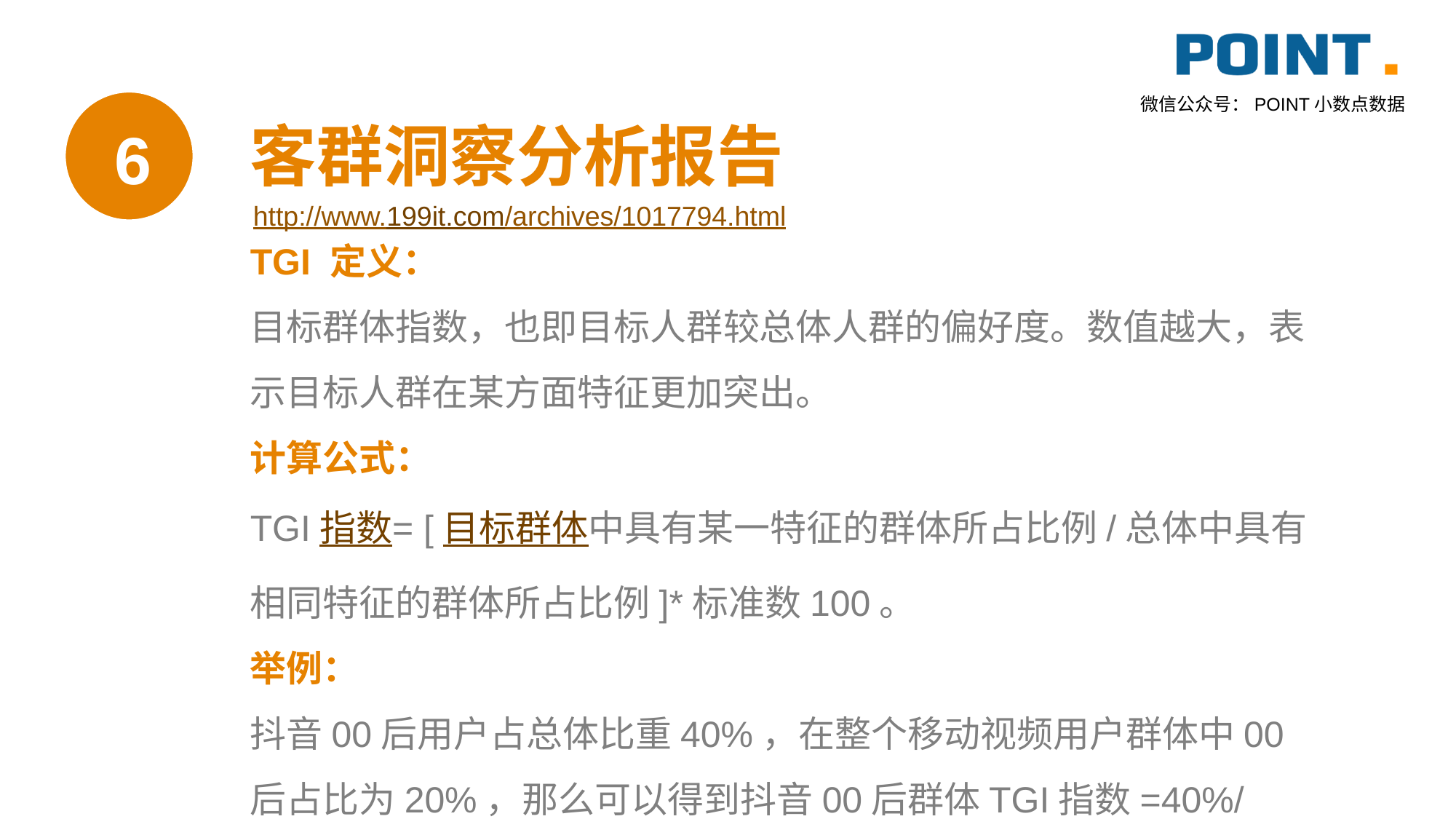

6
客群洞察分析报告
http://www.199it.com/archives/1017794.html
TGI 定义：
目标群体指数，也即目标人群较总体人群的偏好度。数值越大，表示目标人群在某方面特征更加突出。
计算公式：
TGI指数= [目标群体中具有某一特征的群体所占比例/总体中具有相同特征的群体所占比例]*标准数100。
举例：
抖音00后用户占总体比重40%，在整个移动视频用户群体中00后占比为20%，那么可以得到抖音00后群体TGI指数=40%/20%*100=200.